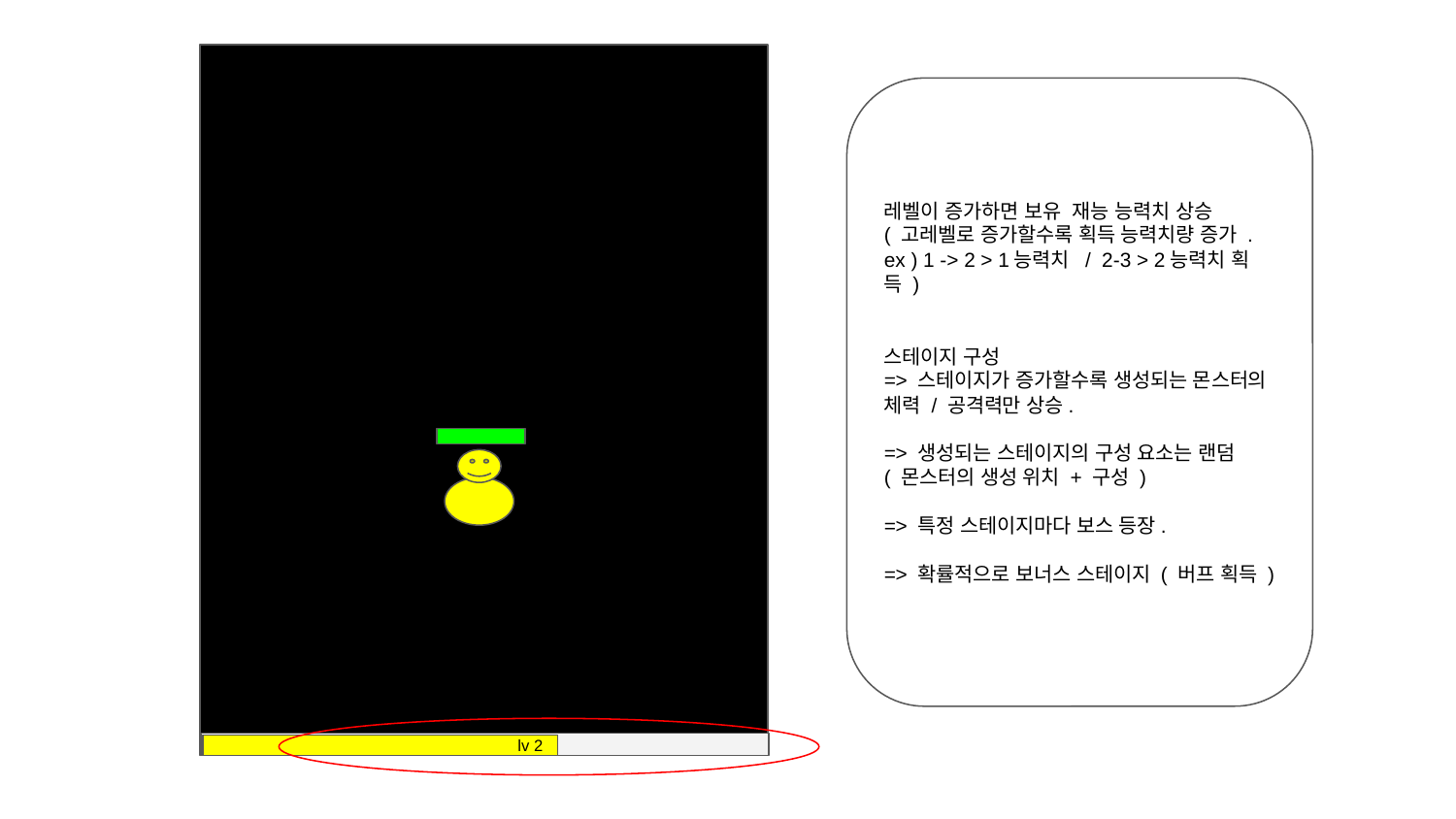

레벨이 증가하면 보유  재능 능력치 상승
( 고레벨로 증가할수록 획득 능력치량 증가 .
ex ) 1 -> 2 > 1능력치  /  2-3 > 2능력치 획득 )

스테이지 구성
=> 스테이지가 증가할수록 생성되는 몬스터의 체력 / 공격력만 상승.

=> 생성되는 스테이지의 구성 요소는 랜덤 ( 몬스터의 생성 위치 + 구성 )

=> 특정 스테이지마다 보스 등장.

=> 확률적으로 보너스 스테이지 ( 버프 획득 )

lv 2